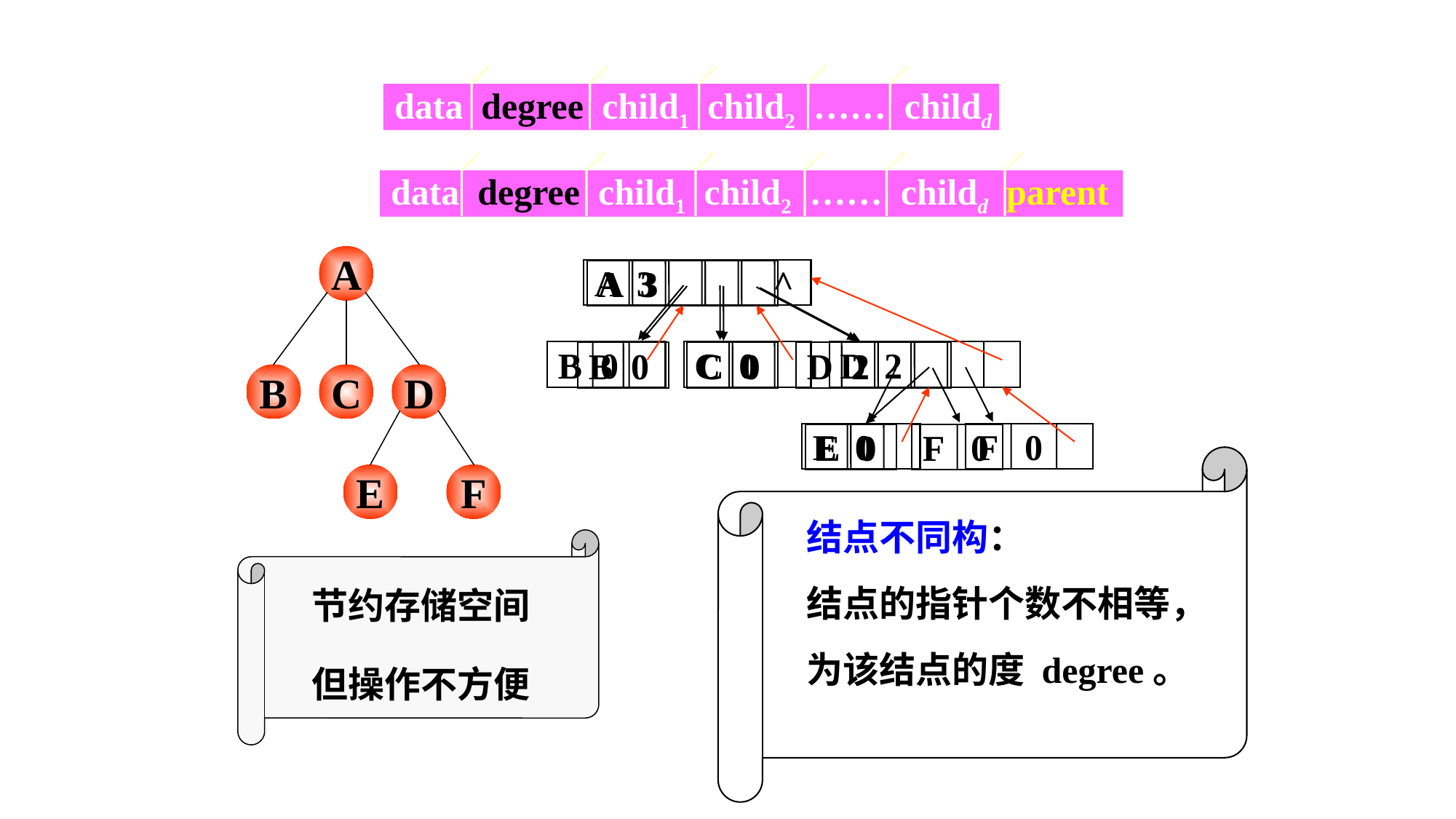

data  degree  child1  child2  ……  childd

data  degree  child1  child2  ……  childd  parent

A
B
C
D
E
F
A  3             ^

B  0

C  0

D  2

E  0

F   0

A  3

B  0

C  0

D  2

E  0

F   0

   结点不同构：
   结点的指针个数不相等，
   为该结点的度 degree。

节约存储空间
但操作不方便